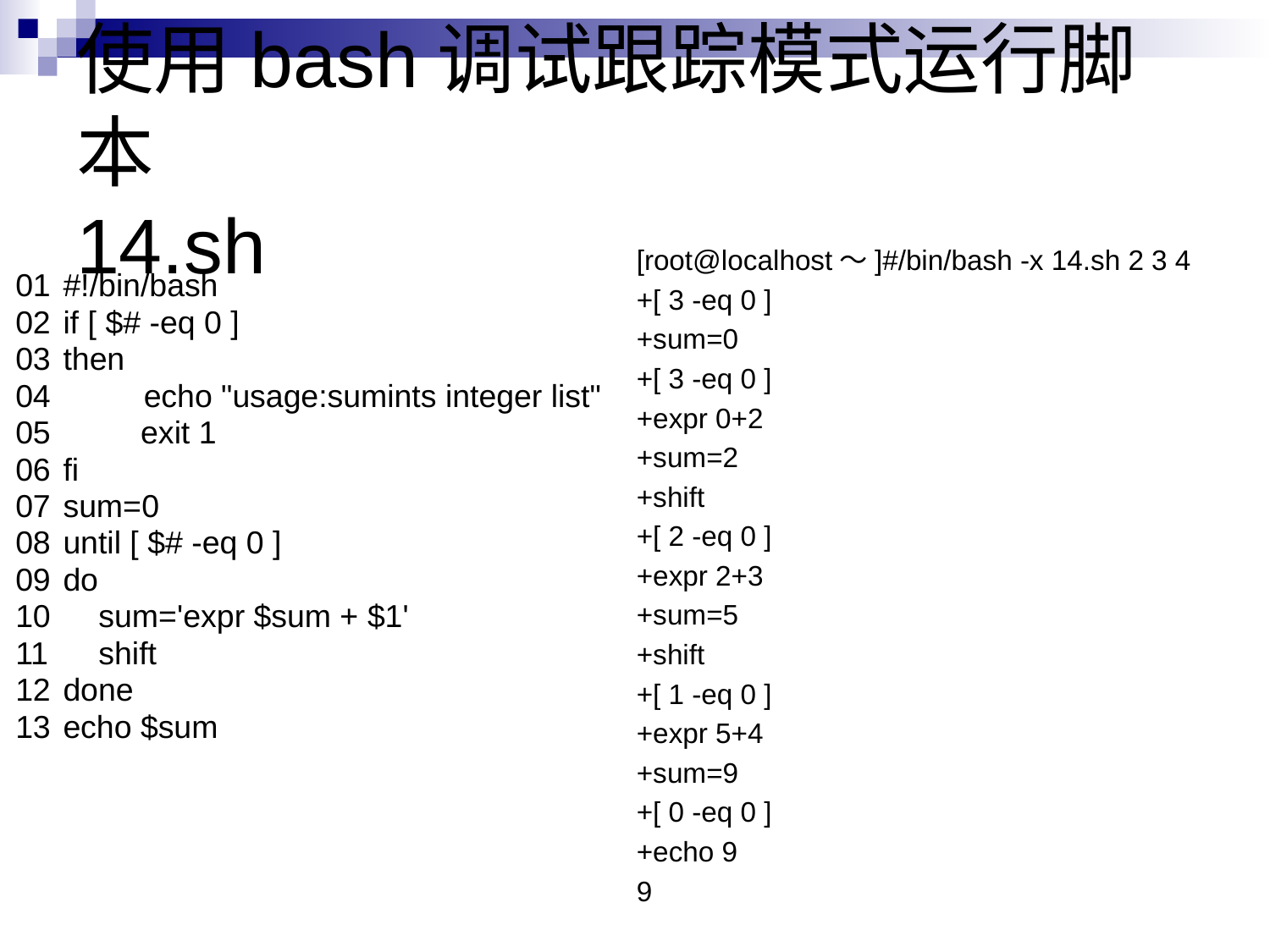

# 使用bash调试跟踪模式运行脚本 14.sh
[root@localhost～]#/bin/bash -x 14.sh 2 3 4
+[ 3 -eq 0 ]
+sum=0
+[ 3 -eq 0 ]
+expr 0+2
+sum=2
+shift
+[ 2 -eq 0 ]
+expr 2+3
+sum=5
+shift
+[ 1 -eq 0 ]
+expr 5+4
+sum=9
+[ 0 -eq 0 ]
+echo 9
9
01	#!/bin/bash
02	if [ $# -eq 0 ]
03	then
04　　  echo "usage:sumints integer list"
05　      exit 1
06	fi
07	sum=0
08	until [ $# -eq 0 ]
09	do
10	    sum='expr $sum + $1'
11	    shift
12	done
13	echo $sum